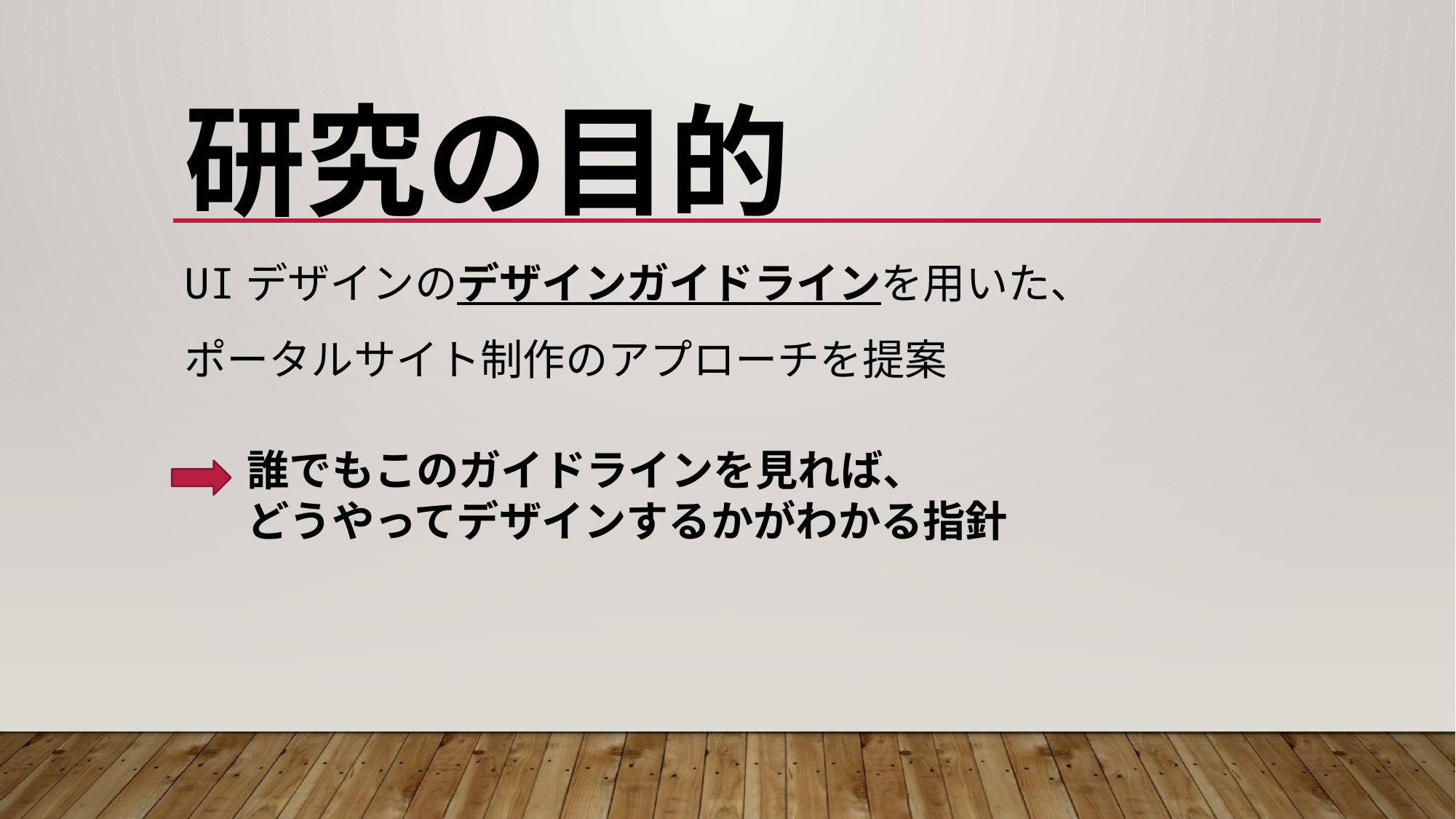

# 研究の目的
UIデザインのデザインガイドラインを用いた、
ポータルサイト制作のアプローチを提案
誰でもこのガイドラインを見れば、
どうやってデザインするかがわかる指針